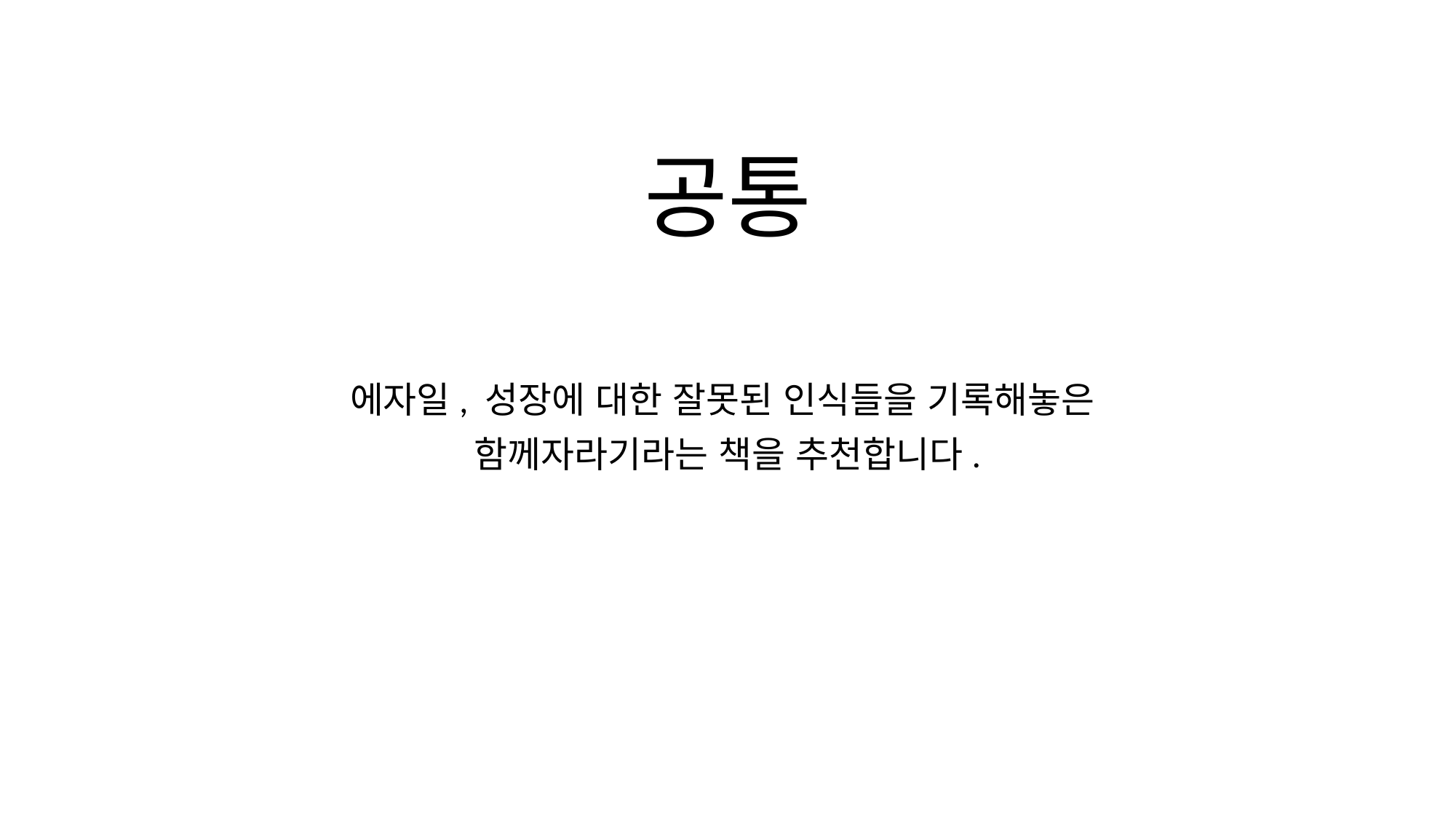

# 공통

에자일, 성장에 대한 잘못된 인식들을 기록해놓은
함께자라기라는 책을 추천합니다.